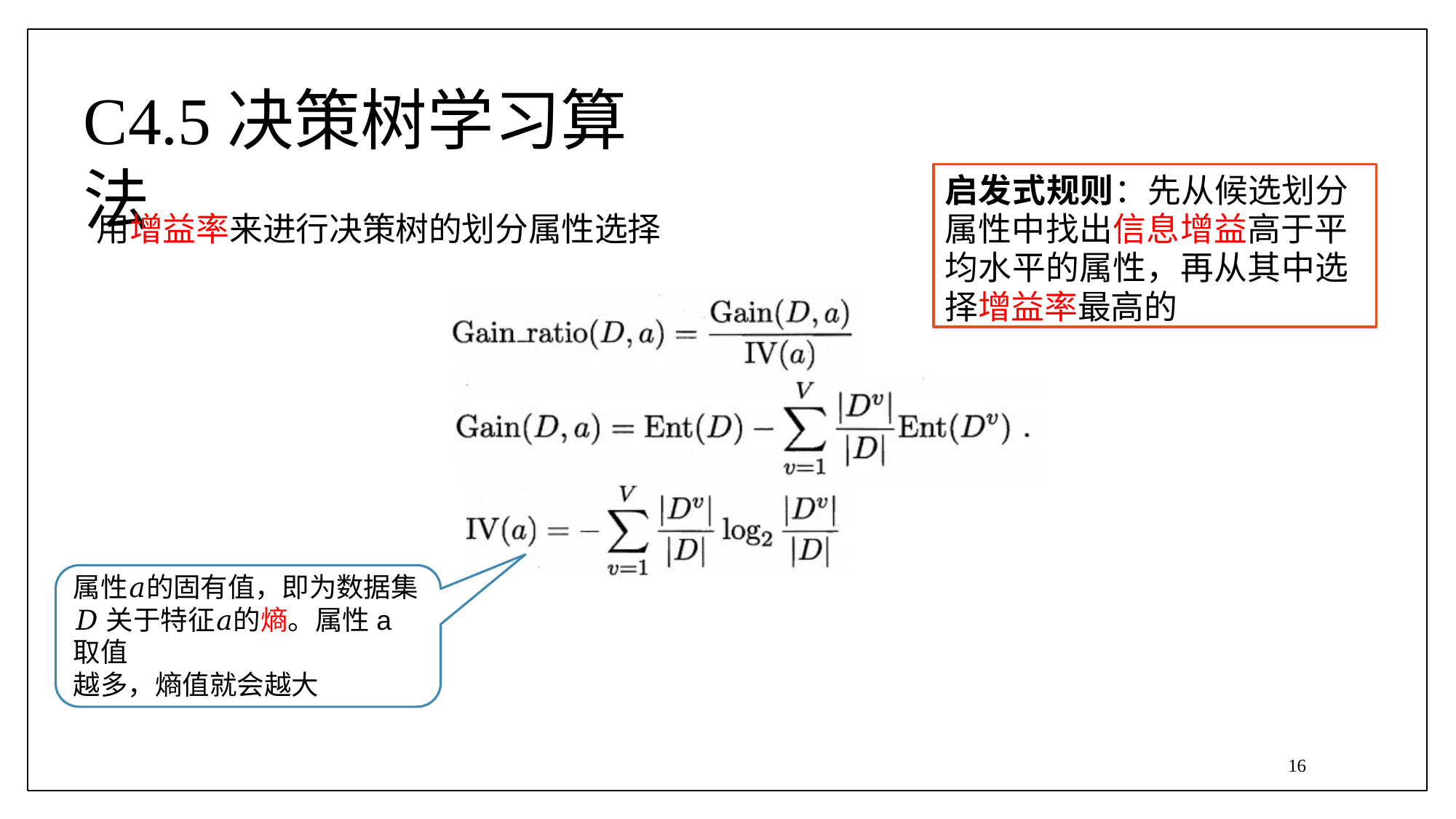

# C4.5决策树学习算法
启发式规则：先从候选划分 属性中找出信息增益高于平 均水平的属性，再从其中选 择增益率最高的
用增益率来进行决策树的划分属性选择

属性𝑎的固有值，即为数据集
𝐷关于特征𝑎的熵。属性a取值
越多，熵值就会越大
16